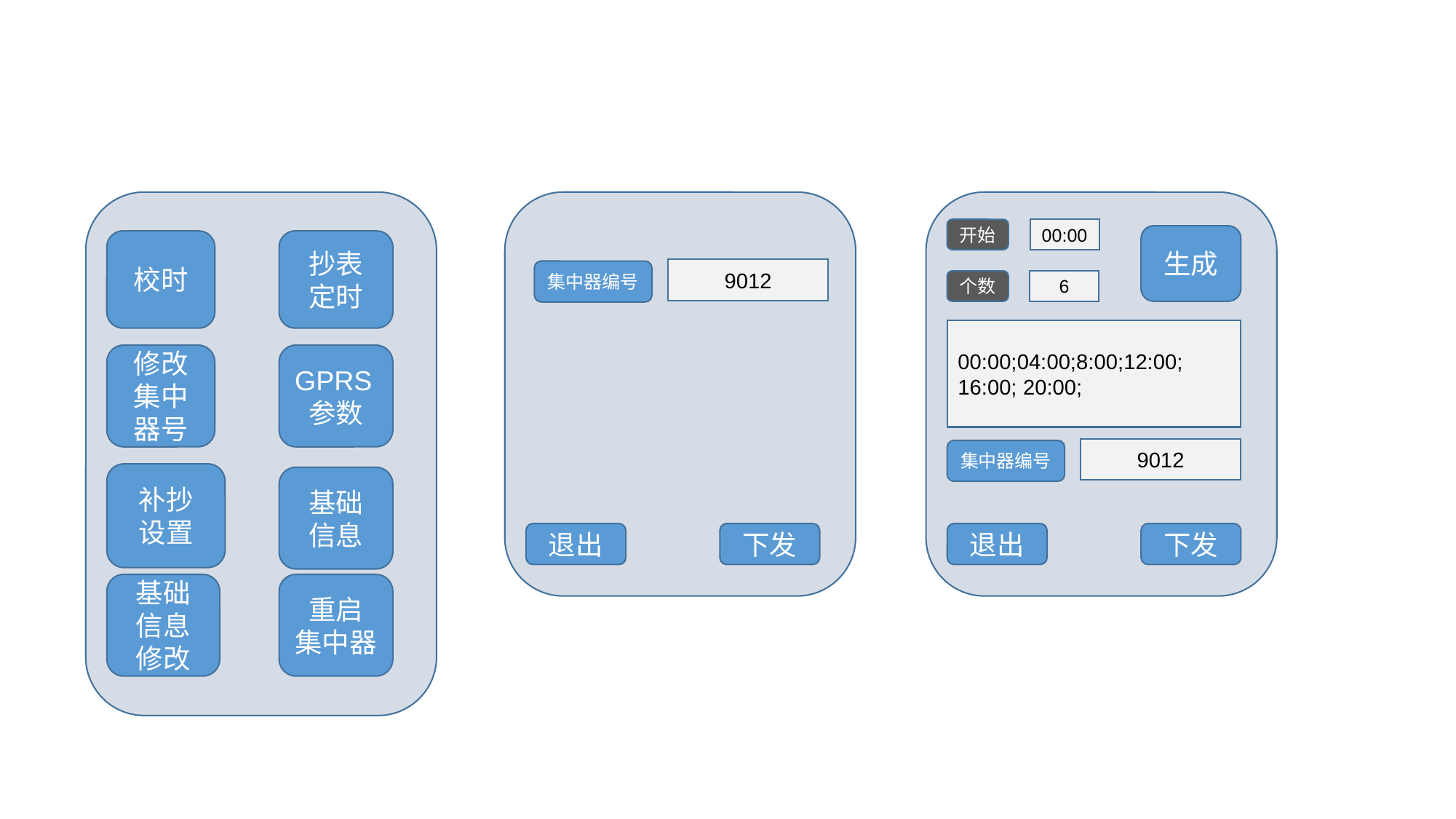

开始
00:00
生成
校时
抄表
定时
9012
集中器编号
6
个数
00:00;04:00;8:00;12:00; 16:00; 20:00;
GPRS参数
修改集中器号
9012
集中器编号
补抄
设置
基础
信息
退出
下发
退出
下发
基础
信息修改
重启
集中器